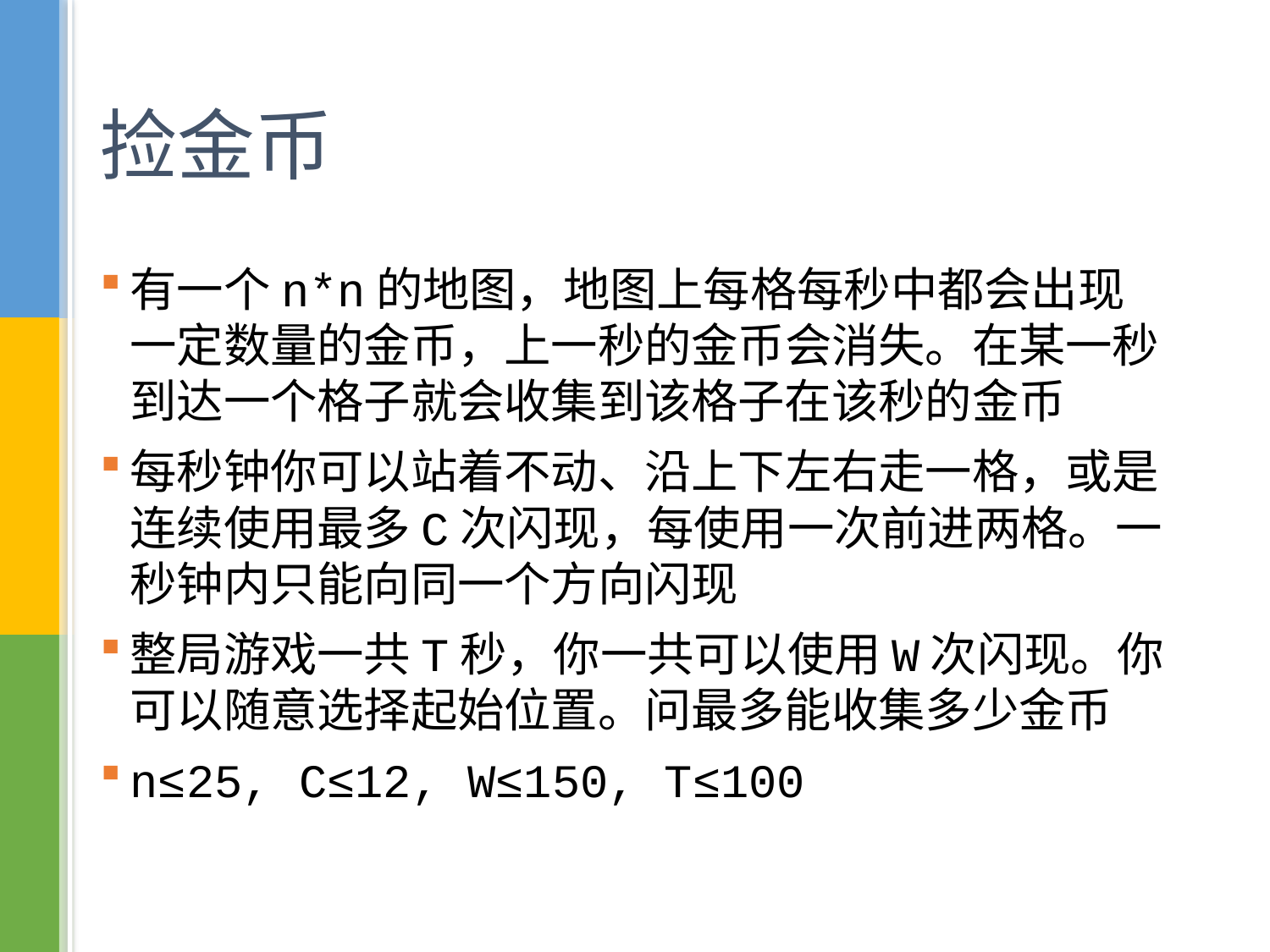

# 捡金币
有一个n*n的地图，地图上每格每秒中都会出现一定数量的金币，上一秒的金币会消失。在某一秒到达一个格子就会收集到该格子在该秒的金币
每秒钟你可以站着不动、沿上下左右走一格，或是连续使用最多C次闪现，每使用一次前进两格。一秒钟内只能向同一个方向闪现
整局游戏一共T秒，你一共可以使用W次闪现。你可以随意选择起始位置。问最多能收集多少金币
n≤25, C≤12, W≤150, T≤100